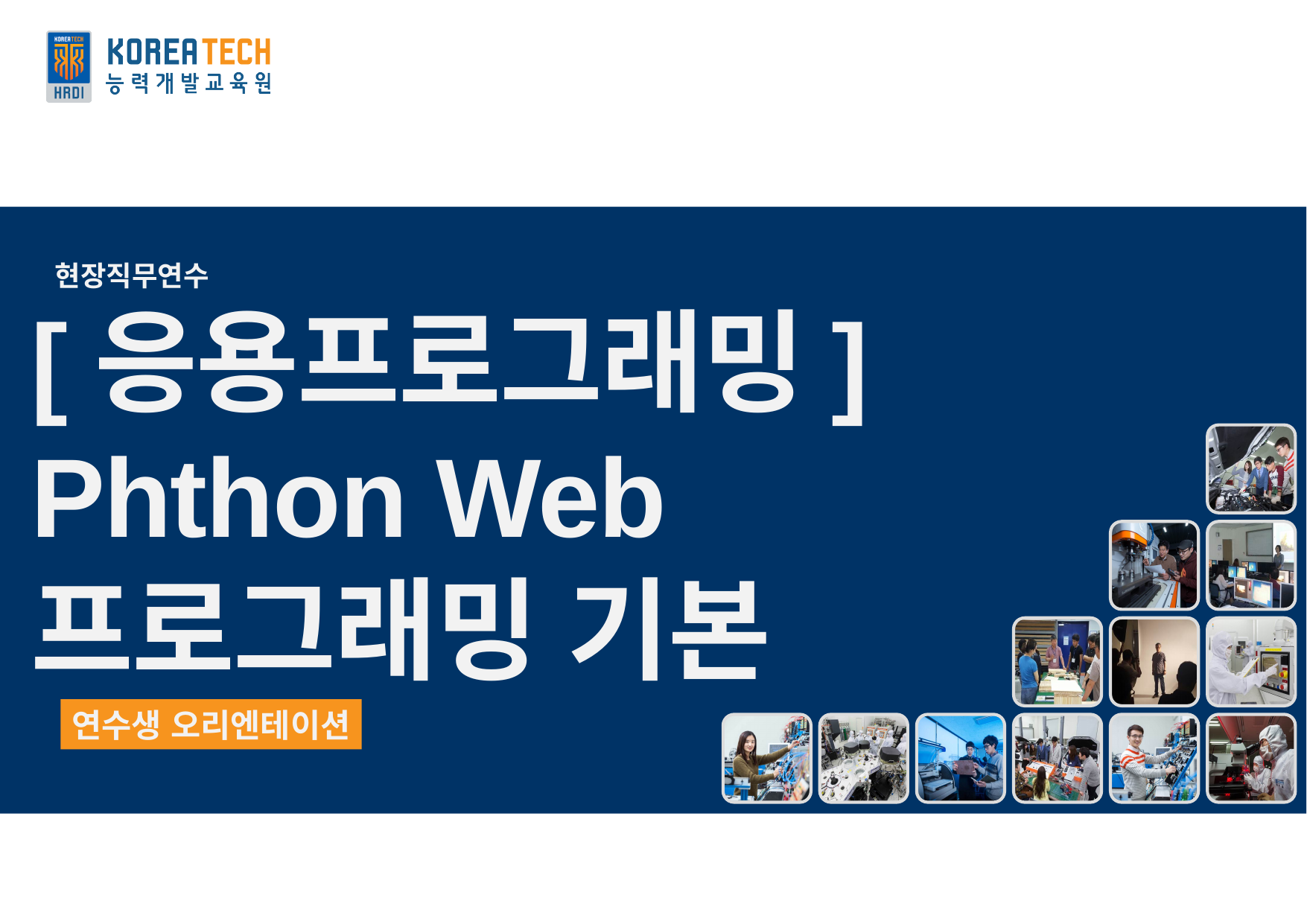

현장직무연수
[응용프로그래밍] Phthon Web 프로그래밍 기본

연수생 오리엔테이션